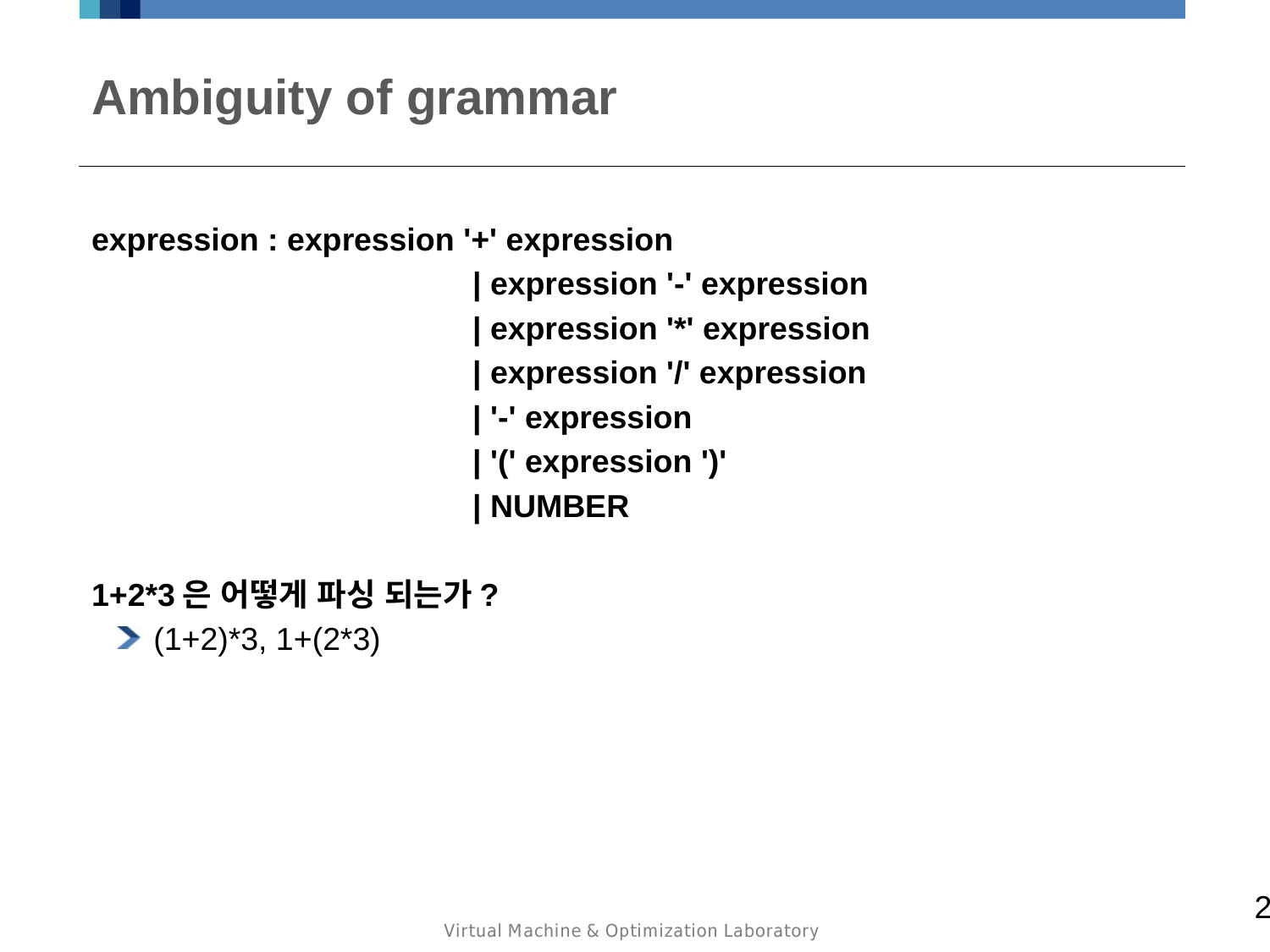

# Ambiguity of grammar
expression : expression '+' expression
			| expression '-' expression
			| expression '*' expression
			| expression '/' expression
			| '-' expression
			| '(' expression ')'
			| NUMBER

1+2*3은 어떻게 파싱 되는가?
(1+2)*3, 1+(2*3)